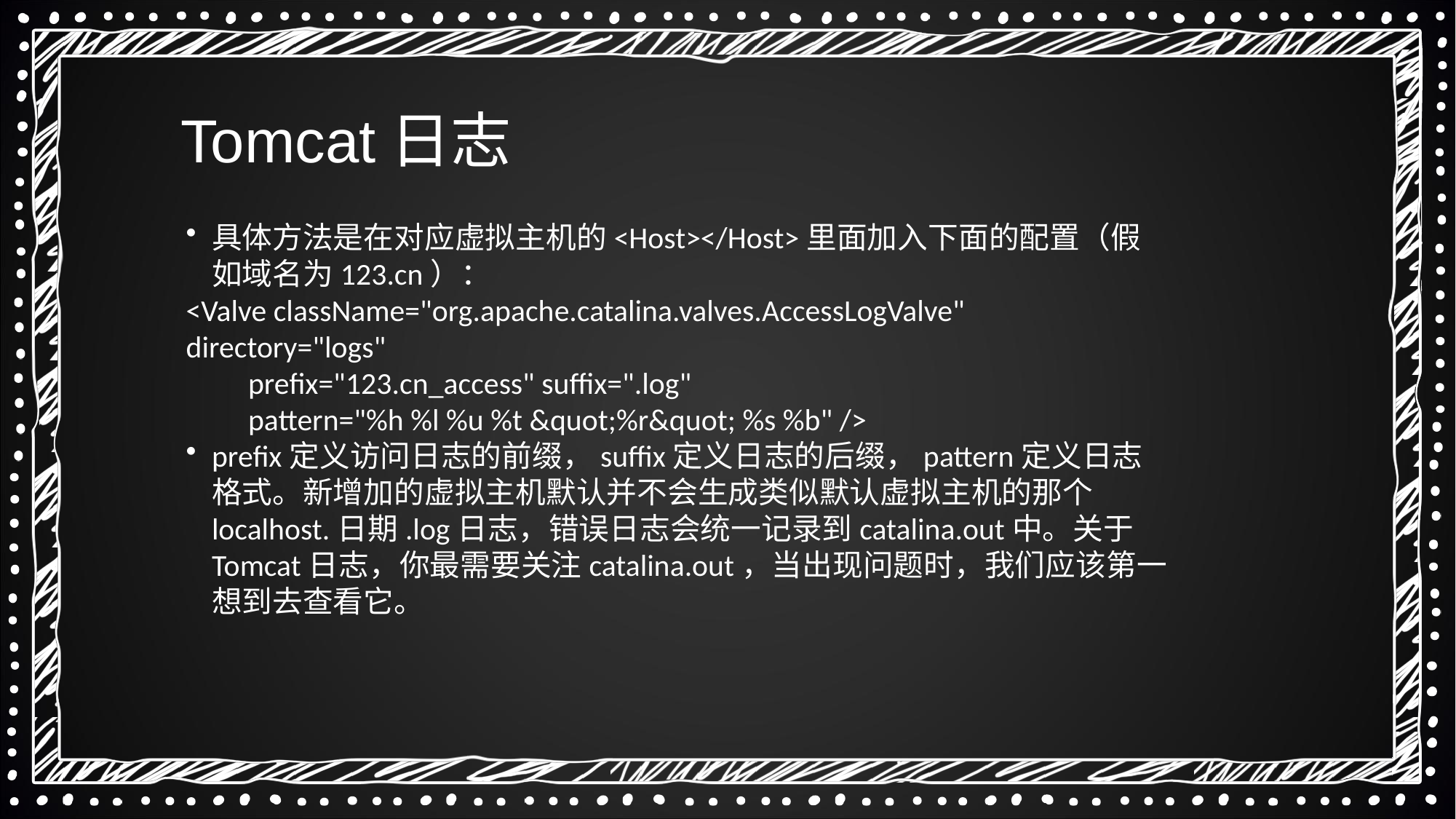

Tomcat日志
具体方法是在对应虚拟主机的<Host></Host>里面加入下面的配置（假如域名为123.cn）：
<Valve className="org.apache.catalina.valves.AccessLogValve" directory="logs"
         prefix="123.cn_access" suffix=".log"
         pattern="%h %l %u %t &quot;%r&quot; %s %b" />
prefix定义访问日志的前缀，suffix定义日志的后缀，pattern定义日志格式。新增加的虚拟主机默认并不会生成类似默认虚拟主机的那个localhost.日期.log日志，错误日志会统一记录到catalina.out中。关于Tomcat日志，你最需要关注catalina.out，当出现问题时，我们应该第一想到去查看它。